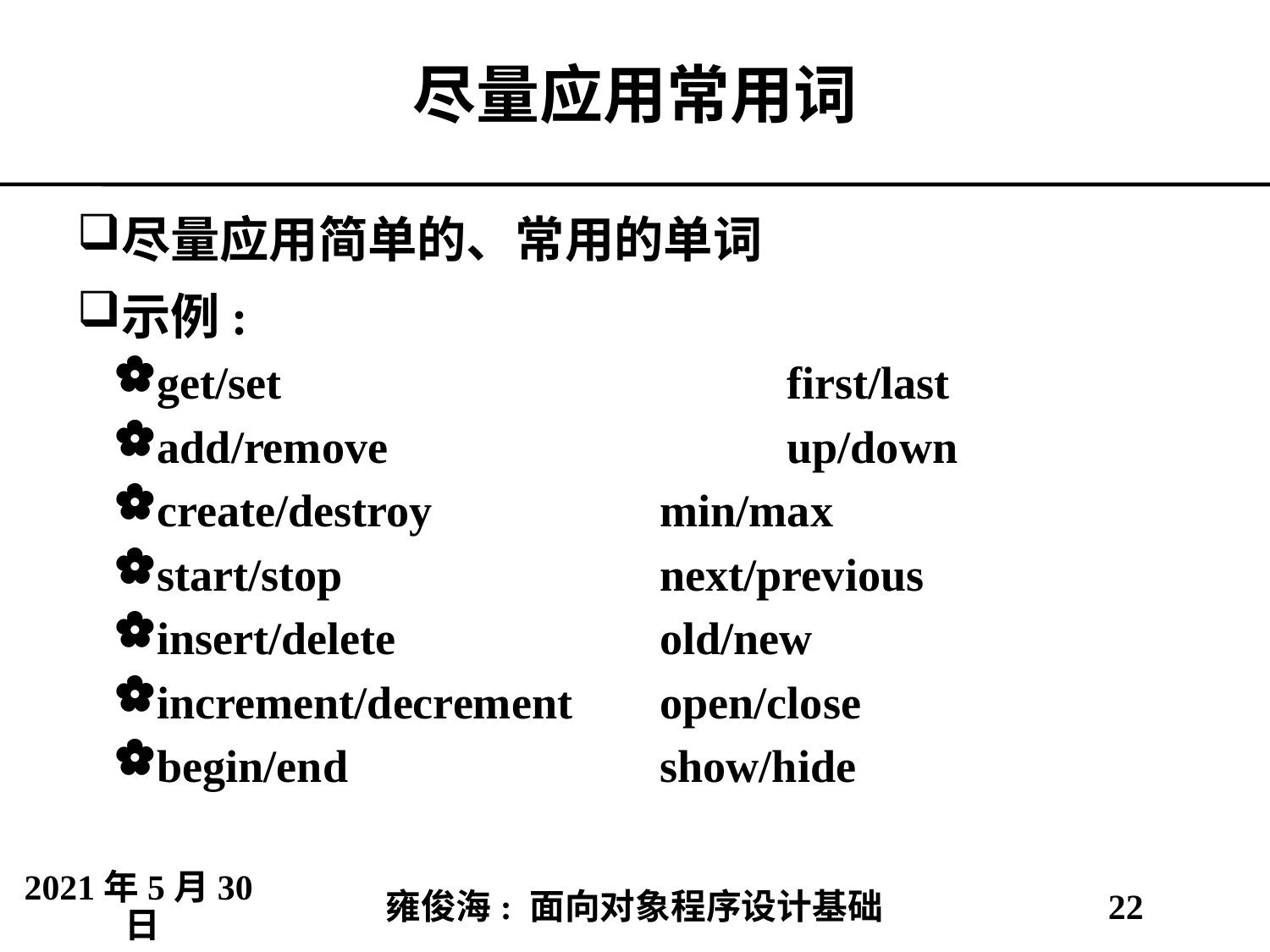

# 尽量应用常用词

尽量应用简单的、常用的单词
示例:
get/set                      		first/last
add/remove              		up/down
create/destroy                	min/max
start/stop                        	next/previous
insert/delete                    	old/new
increment/decrement    	open/close
begin/end    		      	show/hide
2021年5月30日
雍俊海: 面向对象程序设计基础
22